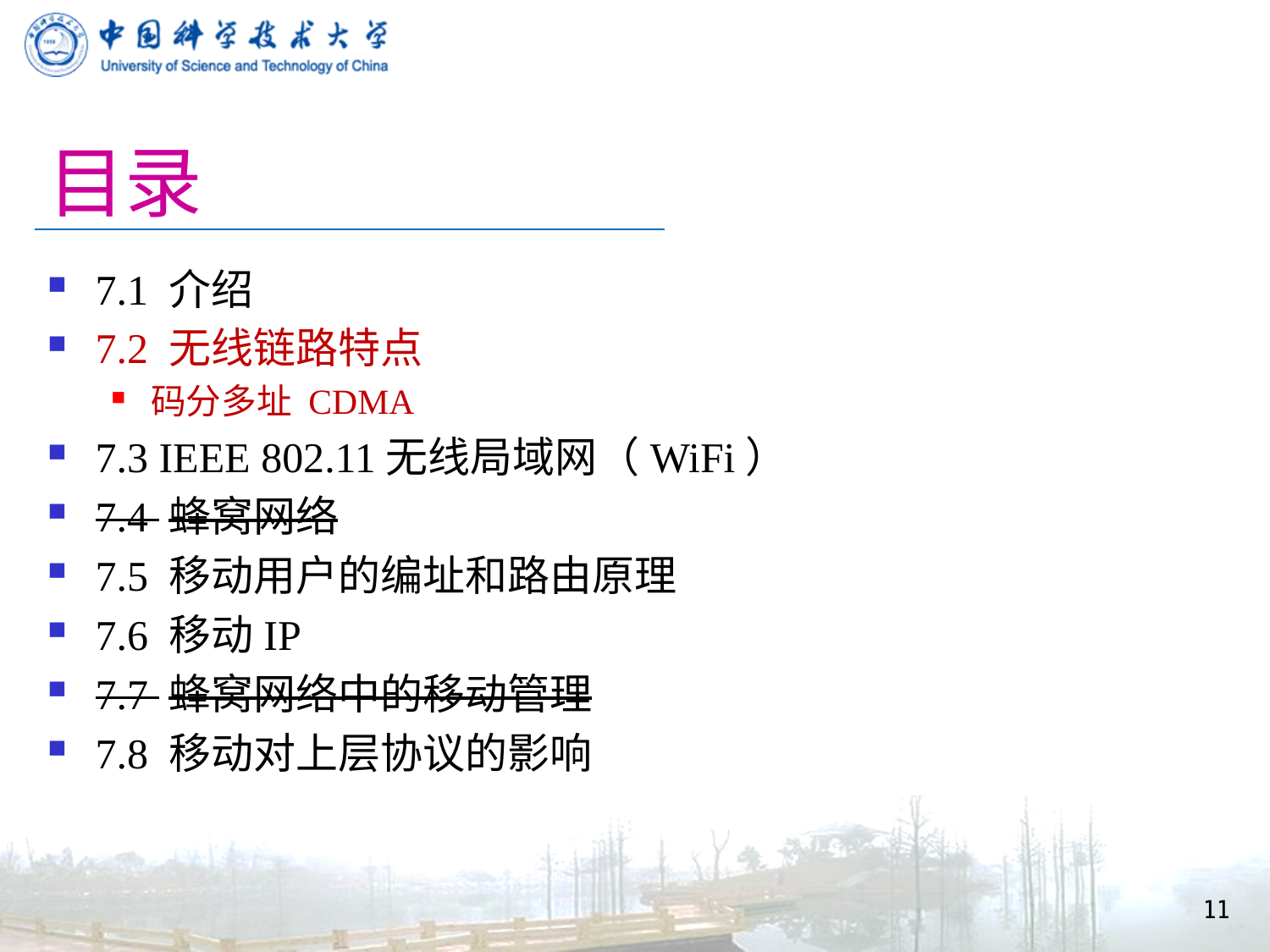

# 目录
7.1 介绍
7.2 无线链路特点
码分多址 CDMA
7.3 IEEE 802.11无线局域网（WiFi）
7.4 蜂窝网络
7.5 移动用户的编址和路由原理
7.6 移动IP
7.7 蜂窝网络中的移动管理
7.8 移动对上层协议的影响

11